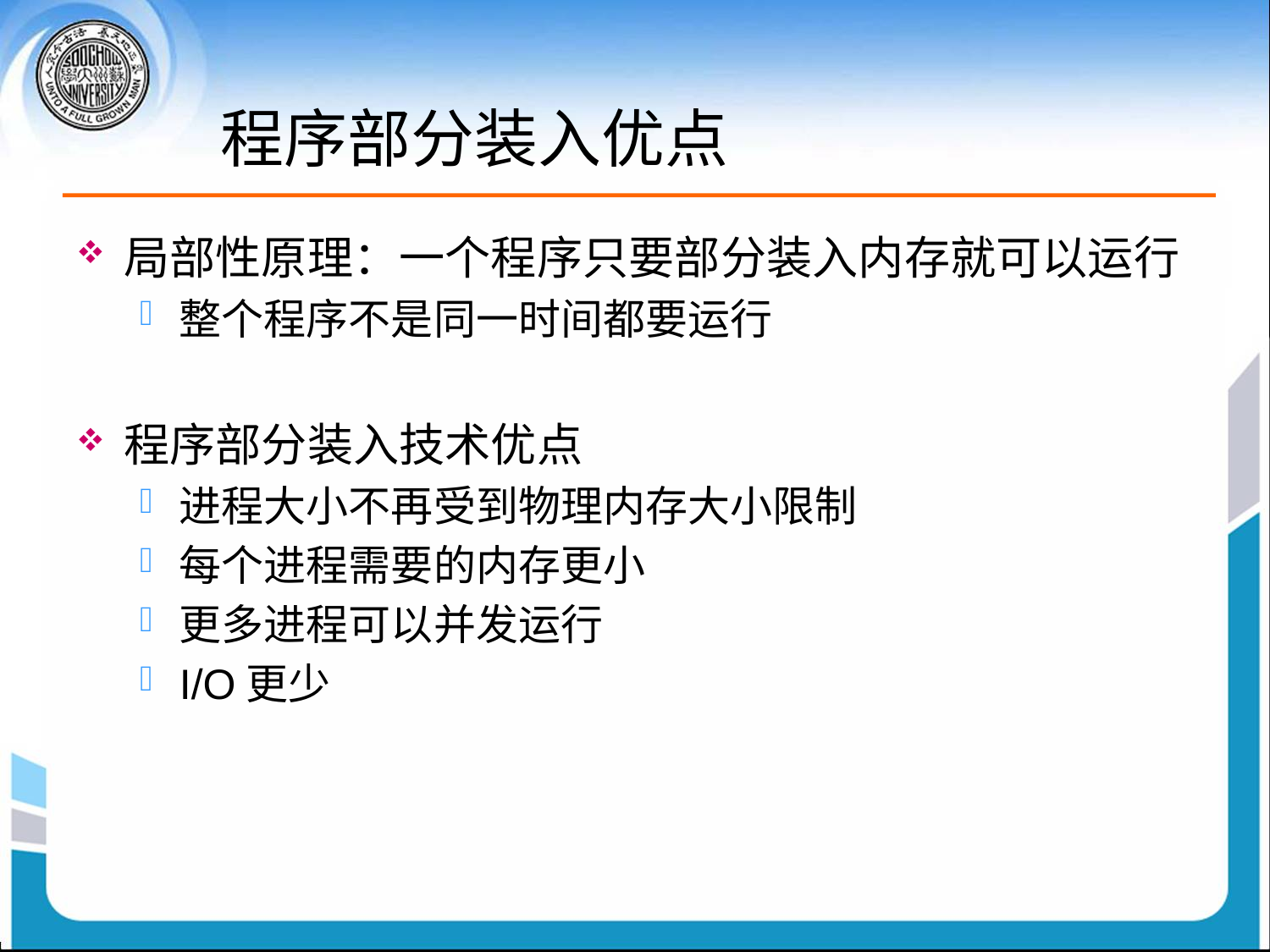

# 程序部分装入优点
局部性原理：一个程序只要部分装入内存就可以运行
整个程序不是同一时间都要运行

程序部分装入技术优点
进程大小不再受到物理内存大小限制
每个进程需要的内存更小
更多进程可以并发运行
I/O更少